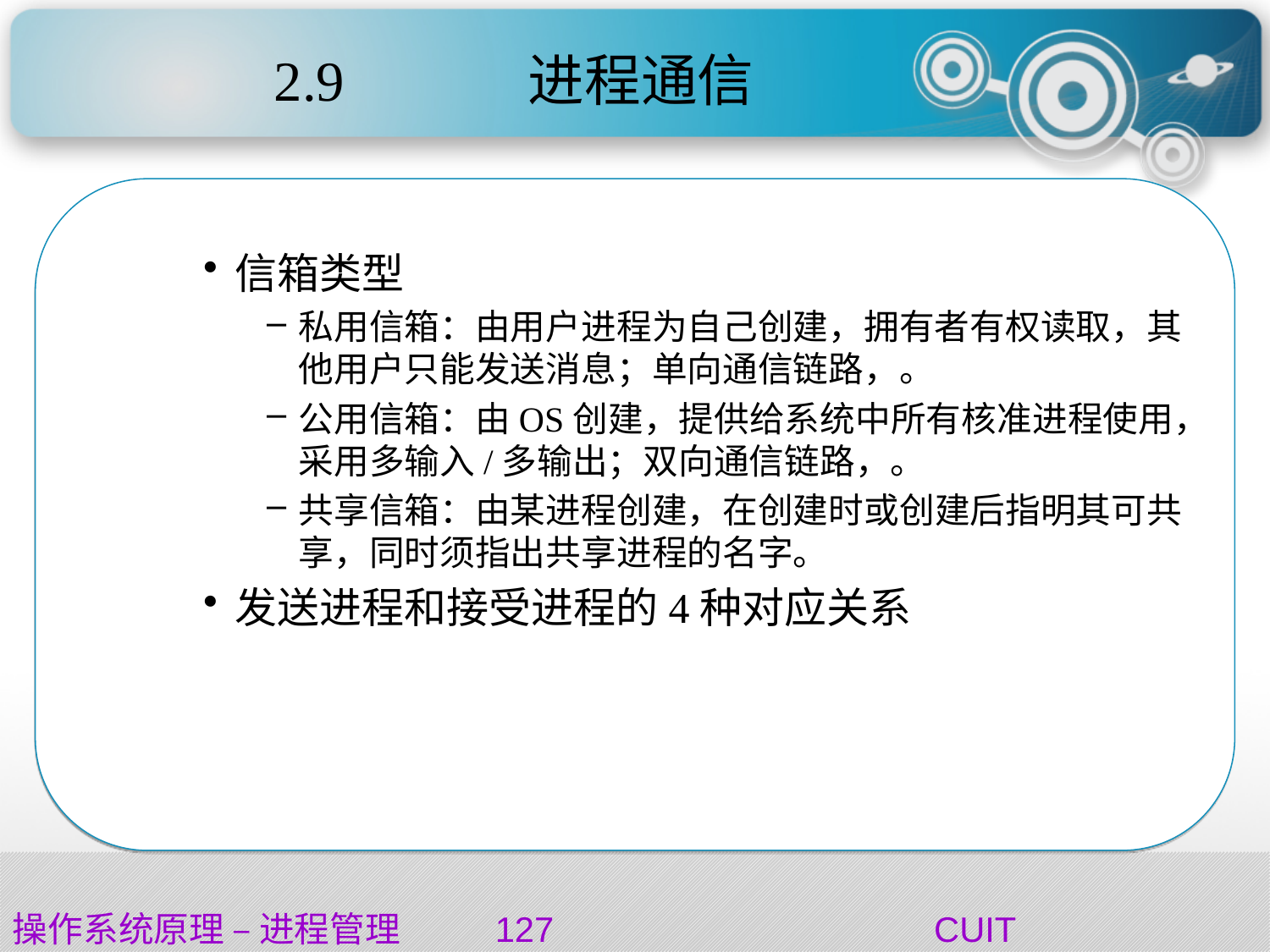

# 2.9		进程通信

信箱类型
私用信箱：由用户进程为自己创建，拥有者有权读取，其他用户只能发送消息；单向通信链路，。
公用信箱：由OS创建，提供给系统中所有核准进程使用，采用多输入/多输出；双向通信链路，。
共享信箱：由某进程创建，在创建时或创建后指明其可共享，同时须指出共享进程的名字。
发送进程和接受进程的4种对应关系